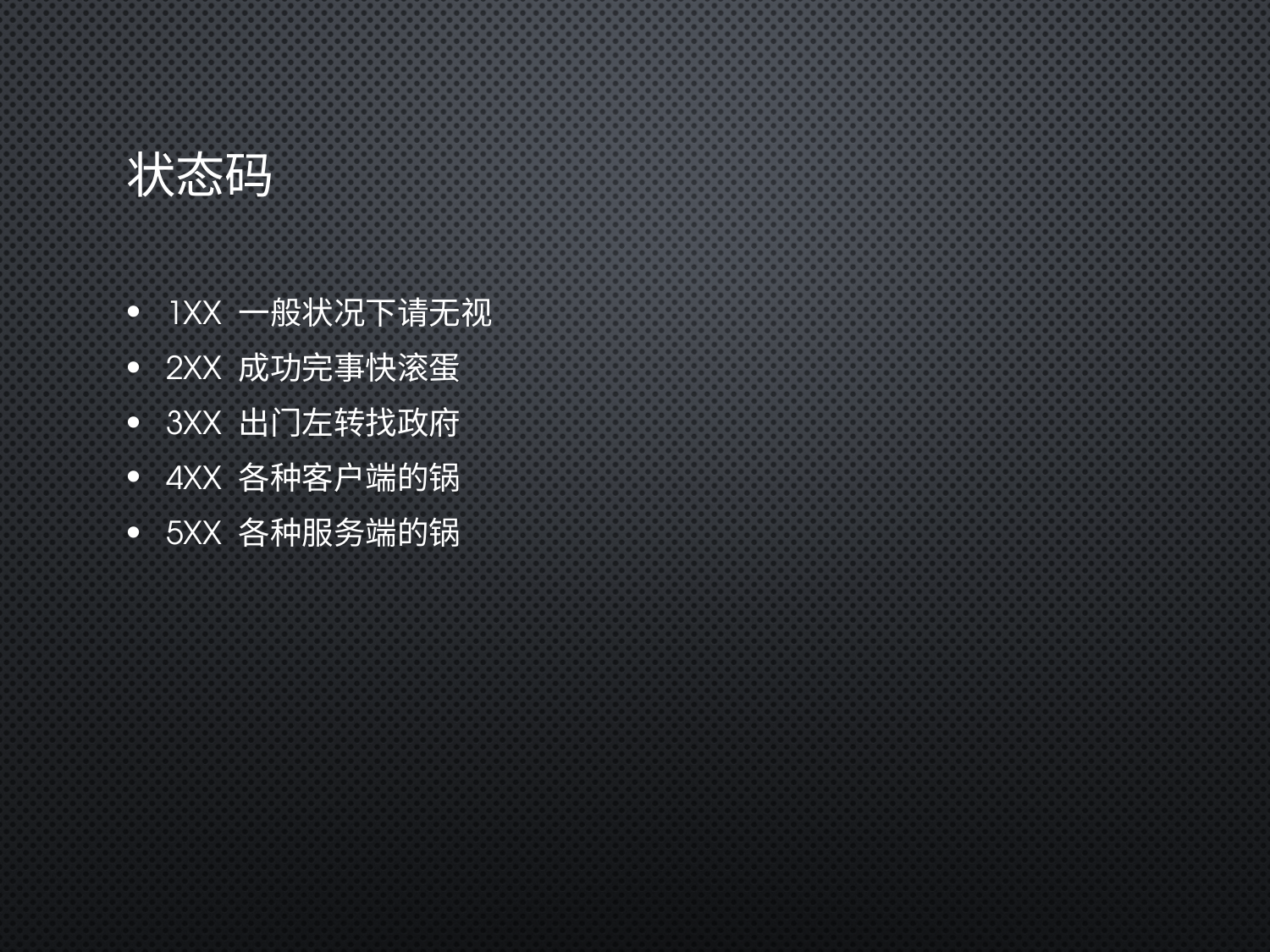

# 状态码
1XX 一般状况下请无视
2XX 成功完事快滚蛋
3XX 出门左转找政府
4XX 各种客户端的锅
5XX 各种服务端的锅